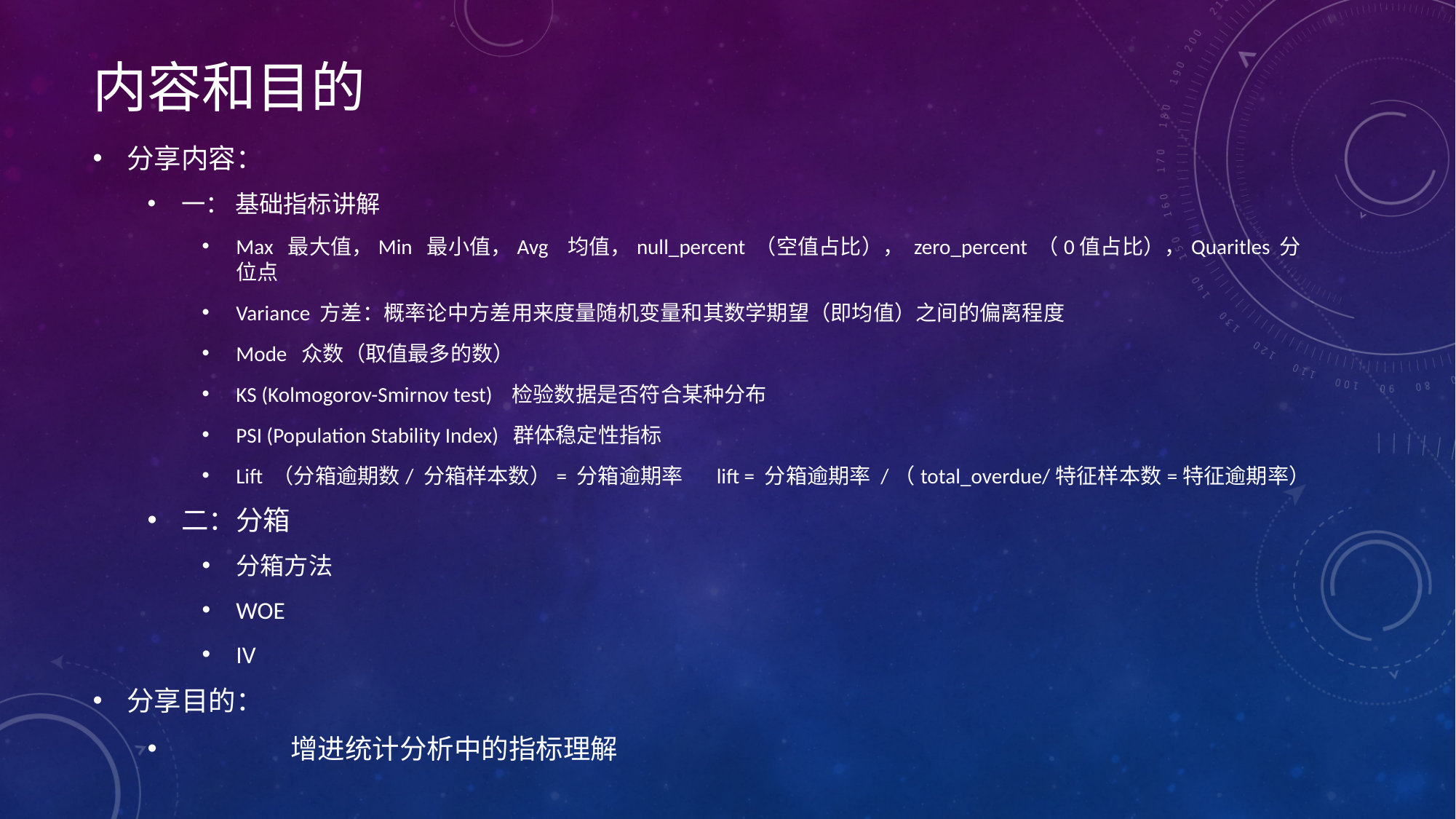

# 内容和目的
分享内容：
一： 基础指标讲解
Max  最大值，Min  最小值，Avg   均值，null_percent （空值占比）， zero_percent （0值占比），Quaritles 分位点
Variance 方差：概率论中方差用来度量随机变量和其数学期望（即均值）之间的偏离程度
Mode  众数（取值最多的数）
KS (Kolmogorov-Smirnov test)   检验数据是否符合某种分布
PSI (Population Stability Index)  群体稳定性指标
Lift （分箱逾期数/ 分箱样本数）= 分箱逾期率      lift = 分箱逾期率 /（total_overdue/特征样本数=特征逾期率）
二：分箱
分箱方法
WOE
IV
分享目的：
	增进统计分析中的指标理解